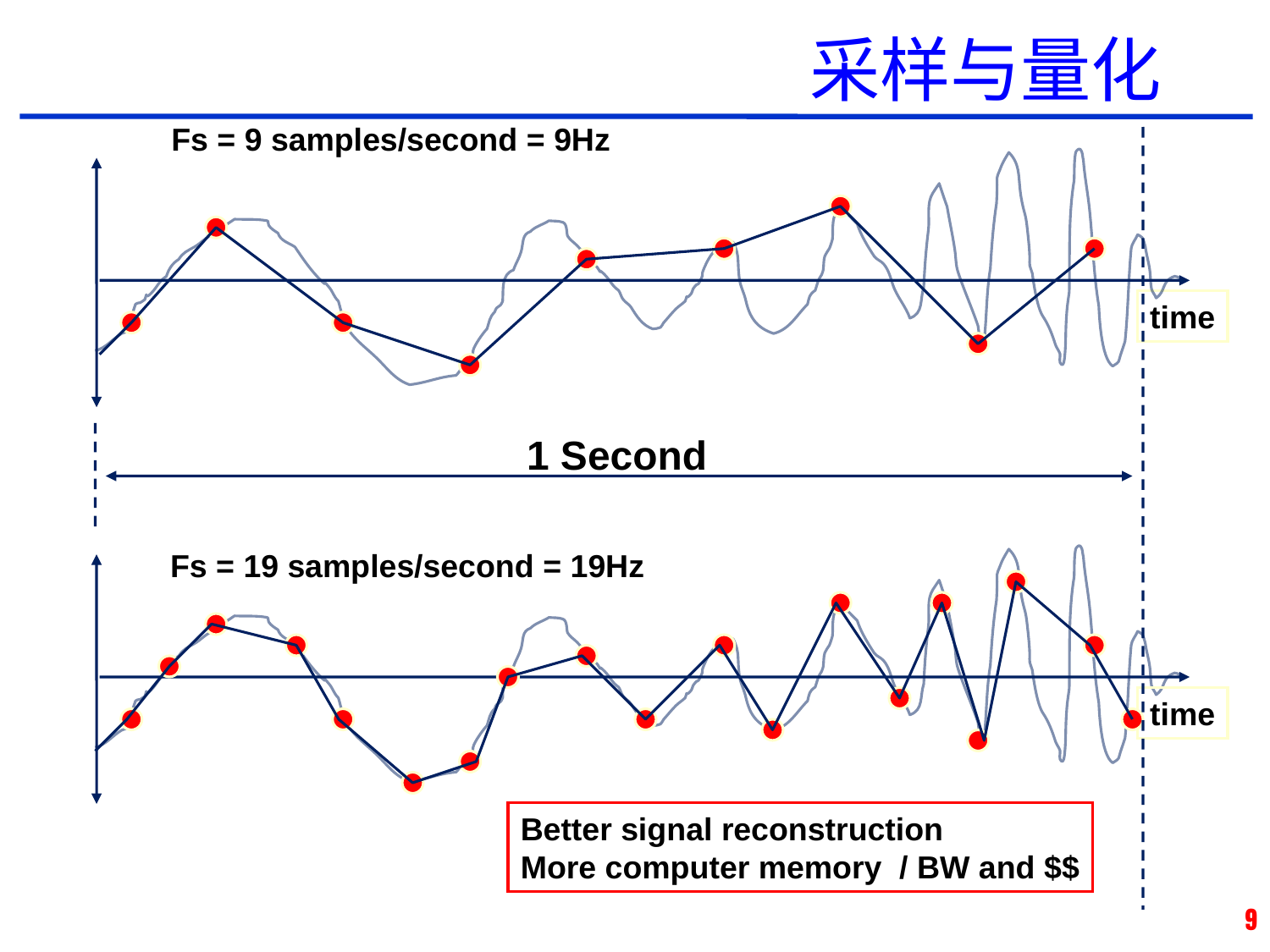

# 采样与量化
Fs = 9 samples/second = 9Hz

1 Second

time
Fs = 19 samples/second = 19Hz

time

Better signal reconstruction
More computer memory  / BW and $$
9